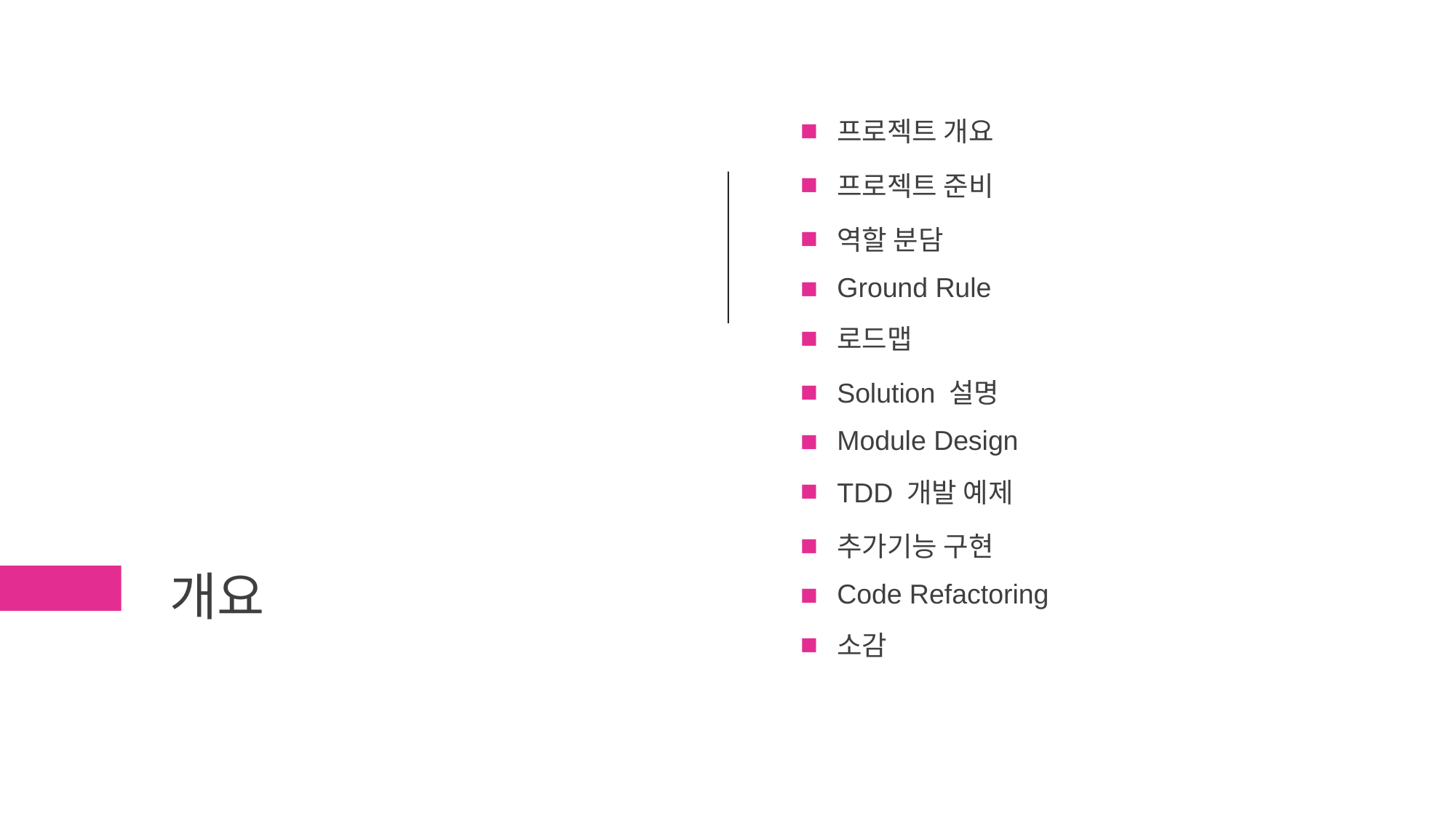

프로젝트 개요
프로젝트 준비
역할 분담
Ground Rule
로드맵
Solution 설명
Module Design
TDD 개발 예제
추가기능 구현
Code Refactoring
소감

# 개요